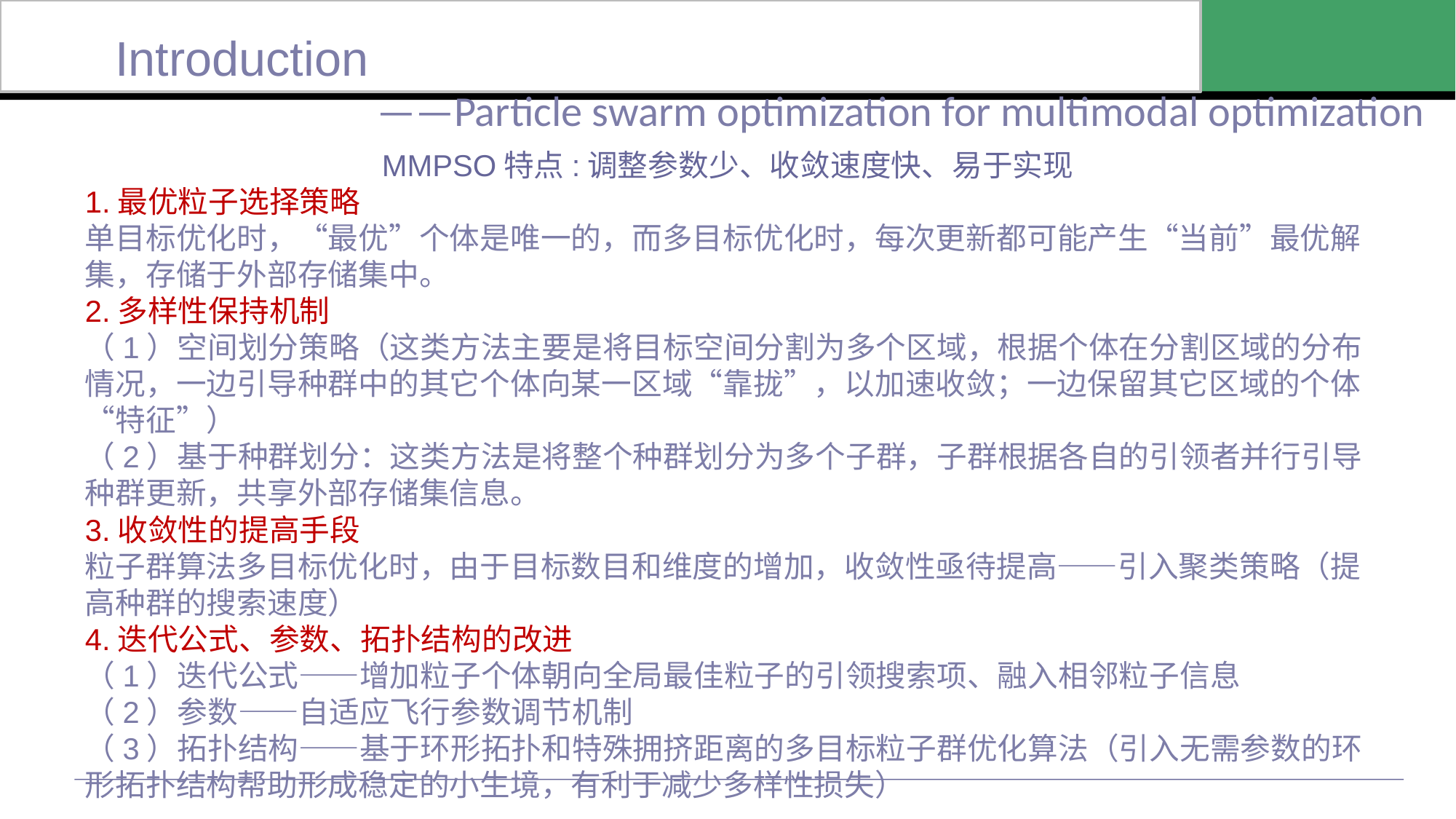

#
Introduction
——Particle swarm optimization for multimodal optimization

MMPSO特点:调整参数少、收敛速度快、易于实现
1.最优粒子选择策略
单目标优化时，“最优”个体是唯一的，而多目标优化时，每次更新都可能产生“当前”最优解集，存储于外部存储集中。
2.多样性保持机制
（1）空间划分策略（这类方法主要是将目标空间分割为多个区域，根据个体在分割区域的分布情况，一边引导种群中的其它个体向某一区域“靠拢”，以加速收敛；一边保留其它区域的个体“特征”）
（2）基于种群划分：这类方法是将整个种群划分为多个子群，子群根据各自的引领者并行引导种群更新，共享外部存储集信息。
3.收敛性的提高手段
粒子群算法多目标优化时，由于目标数目和维度的增加，收敛性亟待提高——引入聚类策略（提高种群的搜索速度）
4.迭代公式、参数、拓扑结构的改进
（1）迭代公式——增加粒子个体朝向全局最佳粒子的引领搜索项、融入相邻粒子信息
（2）参数——自适应飞行参数调节机制
（3）拓扑结构——基于环形拓扑和特殊拥挤距离的多目标粒子群优化算法（引入无需参数的环形拓扑结构帮助形成稳定的小生境，有利于减少多样性损失）